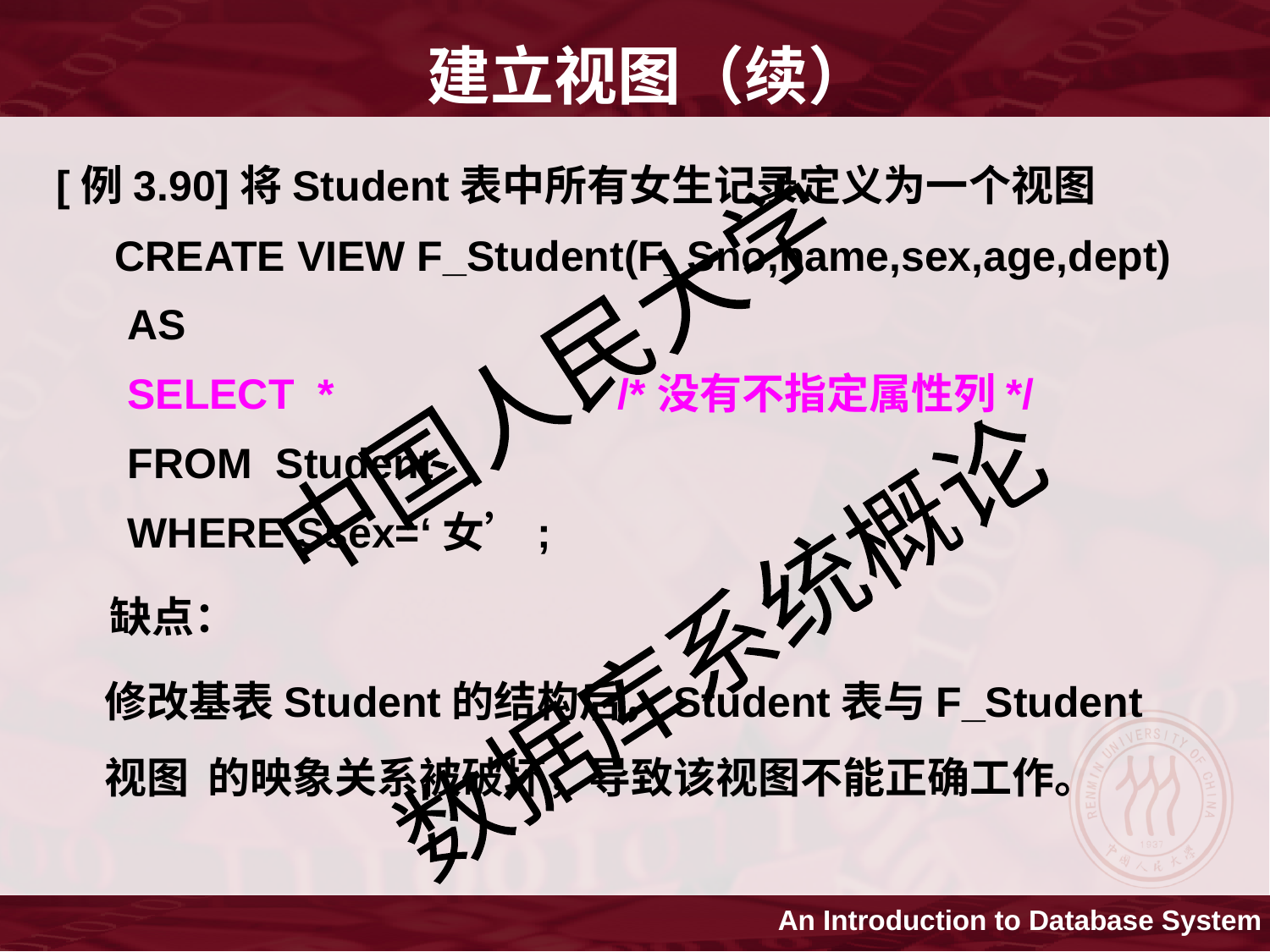

建立视图（续）
[例3.90]将Student表中所有女生记录定义为一个视图
      CREATE VIEW F_Student(F_Sno,name,sex,age,dept)
      AS
      SELECT  *                        /*没有不指定属性列*/
      FROM  Student
      WHERE Ssex=‘女’;
     缺点：
    修改基表Student的结构后，Student表与F_Student视图  的映象关系被破坏，导致该视图不能正确工作。